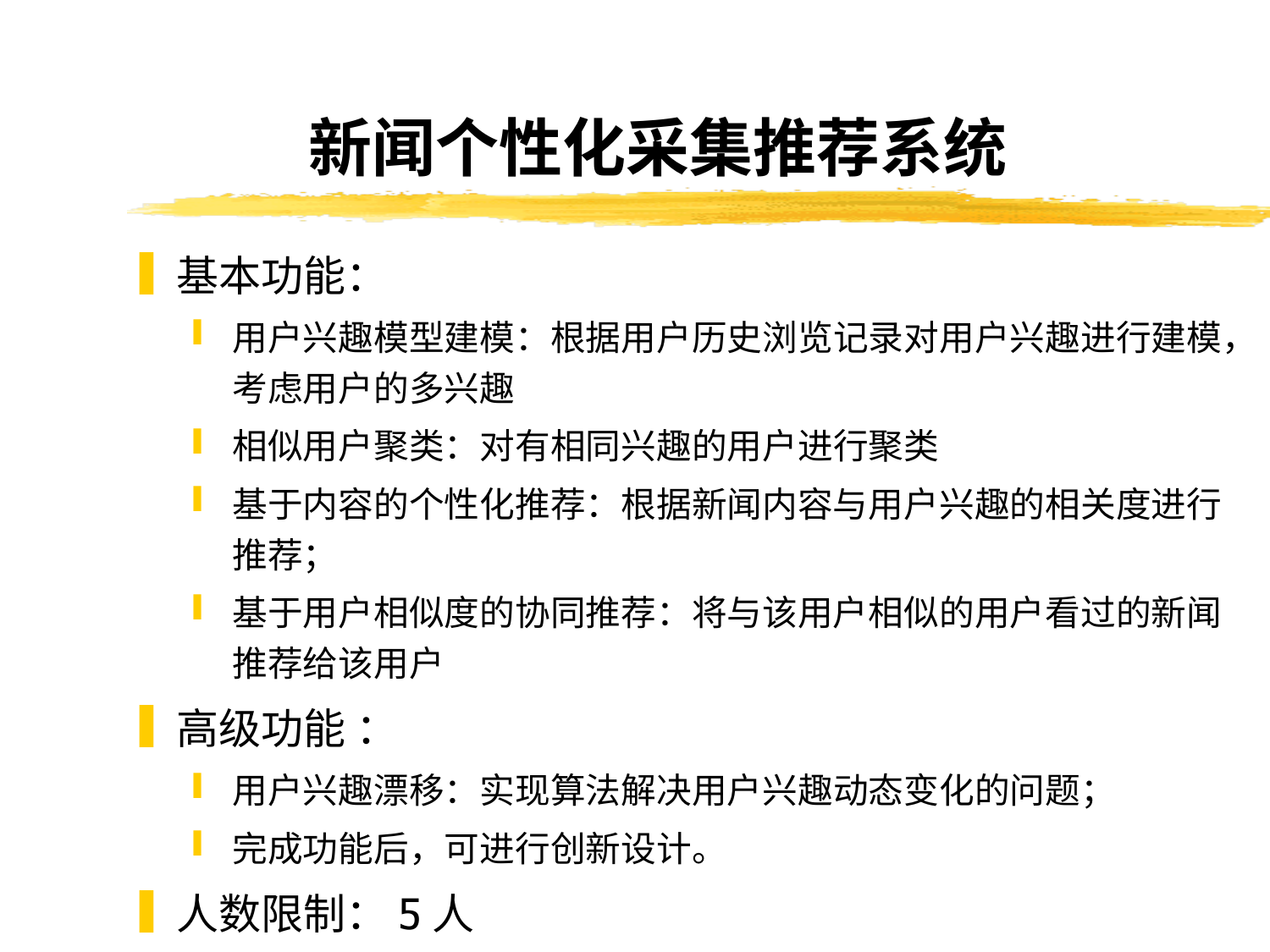

# 新闻个性化采集推荐系统
基本功能：
用户兴趣模型建模：根据用户历史浏览记录对用户兴趣进行建模，考虑用户的多兴趣
相似用户聚类：对有相同兴趣的用户进行聚类
基于内容的个性化推荐：根据新闻内容与用户兴趣的相关度进行推荐；
基于用户相似度的协同推荐：将与该用户相似的用户看过的新闻推荐给该用户
高级功能 ：
用户兴趣漂移：实现算法解决用户兴趣动态变化的问题；
完成功能后，可进行创新设计。
人数限制：5人